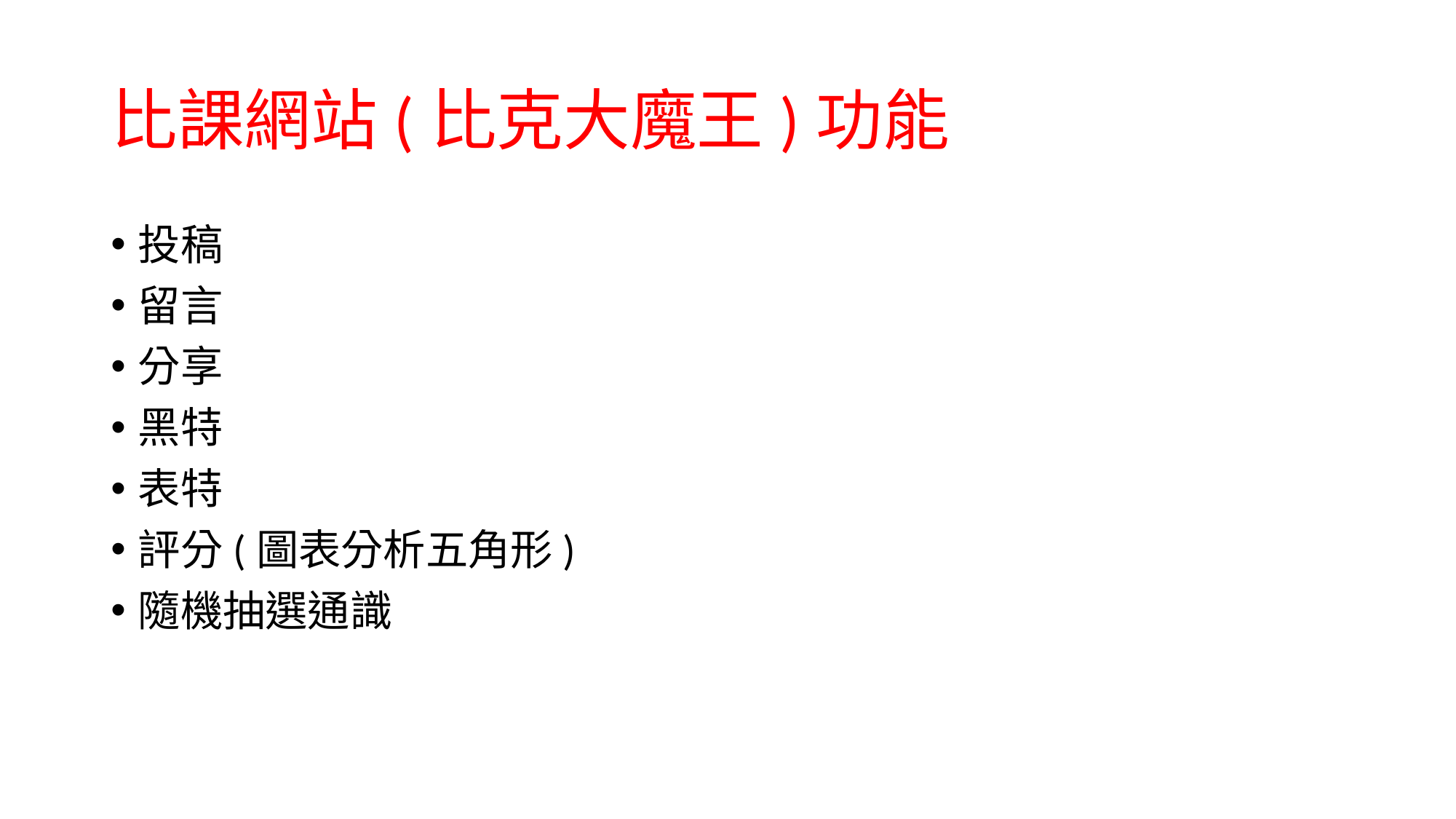

# 比課網站(比克大魔王)功能
投稿
留言
分享
黑特
表特
評分(圖表分析五角形)
隨機抽選通識